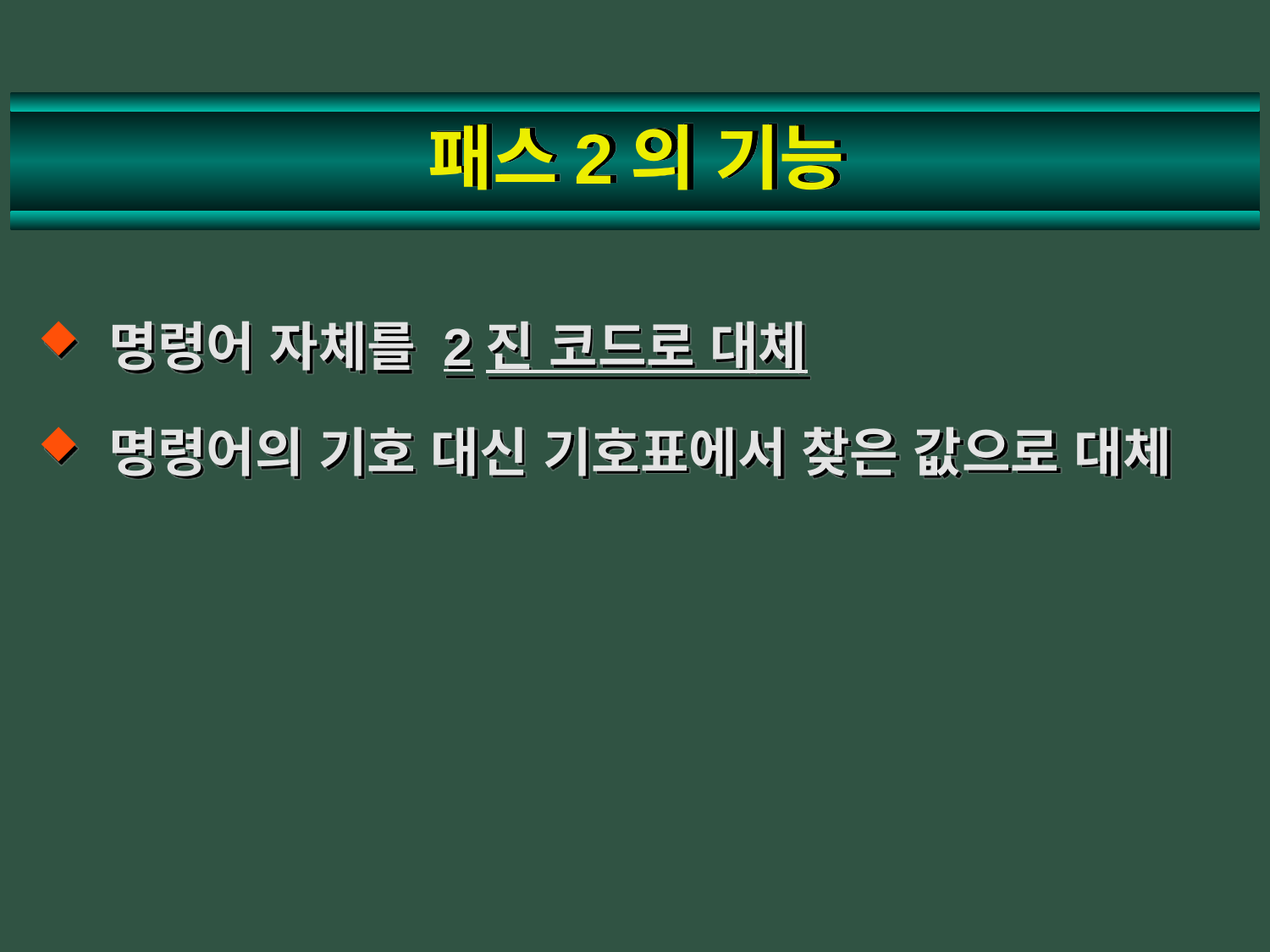

# 패스2의 기능
명령어 자체를 2진 코드로 대체
명령어의 기호 대신 기호표에서 찾은 값으로 대체